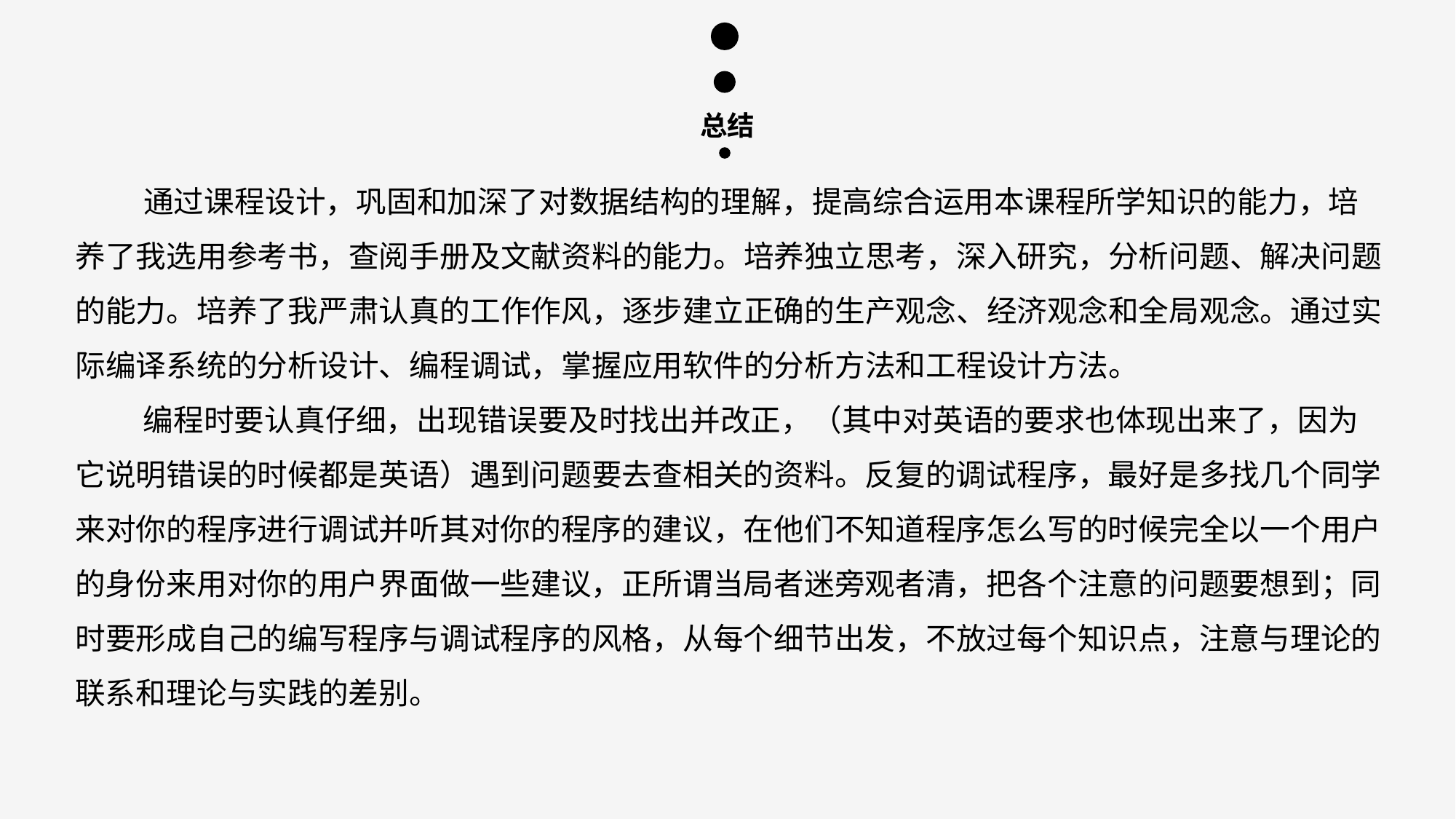

总结

          通过课程设计，巩固和加深了对数据结构的理解，提高综合运用本课程所学知识的能力，培养了我选用参考书，查阅手册及文献资料的能力。培养独立思考，深入研究，分析问题、解决问题的能力。培养了我严肃认真的工作作风，逐步建立正确的生产观念、经济观念和全局观念。通过实际编译系统的分析设计、编程调试，掌握应用软件的分析方法和工程设计方法。
         编程时要认真仔细，出现错误要及时找出并改正，（其中对英语的要求也体现出来了，因为它说明错误的时候都是英语）遇到问题要去查相关的资料。反复的调试程序，最好是多找几个同学来对你的程序进行调试并听其对你的程序的建议，在他们不知道程序怎么写的时候完全以一个用户的身份来用对你的用户界面做一些建议，正所谓当局者迷旁观者清，把各个注意的问题要想到；同时要形成自己的编写程序与调试程序的风格，从每个细节出发，不放过每个知识点，注意与理论的联系和理论与实践的差别。